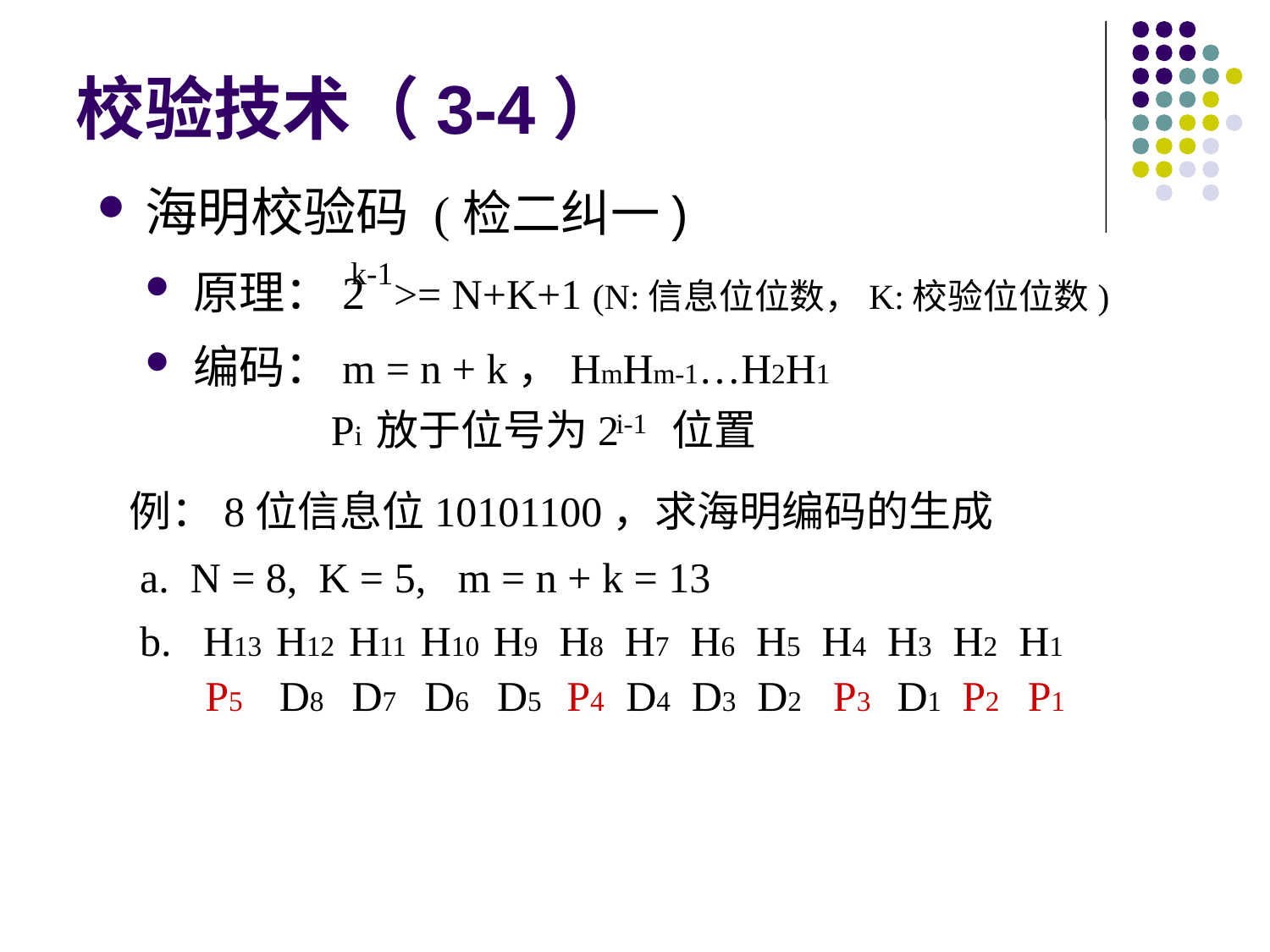

# 校验技术（3-4）
海明校验码 (检二纠一)
原理：2   >= N+K+1 (N:信息位位数，K:校验位位数)
编码：m = n + k，HmHm-1…H2H1
             Pi 放于位号为2    位置

k-1
i-1
例：8位信息位10101100，求海明编码的生成
a.  N = 8,  K = 5,   m = n + k = 13
H13  H12  H11  H10  H9   H8   H7   H6   H5   H4   H3   H2   H1
P5                                  P4                        P3           P2    P1
       D8    D7    D6    D5          D4   D3   D2          D1

69